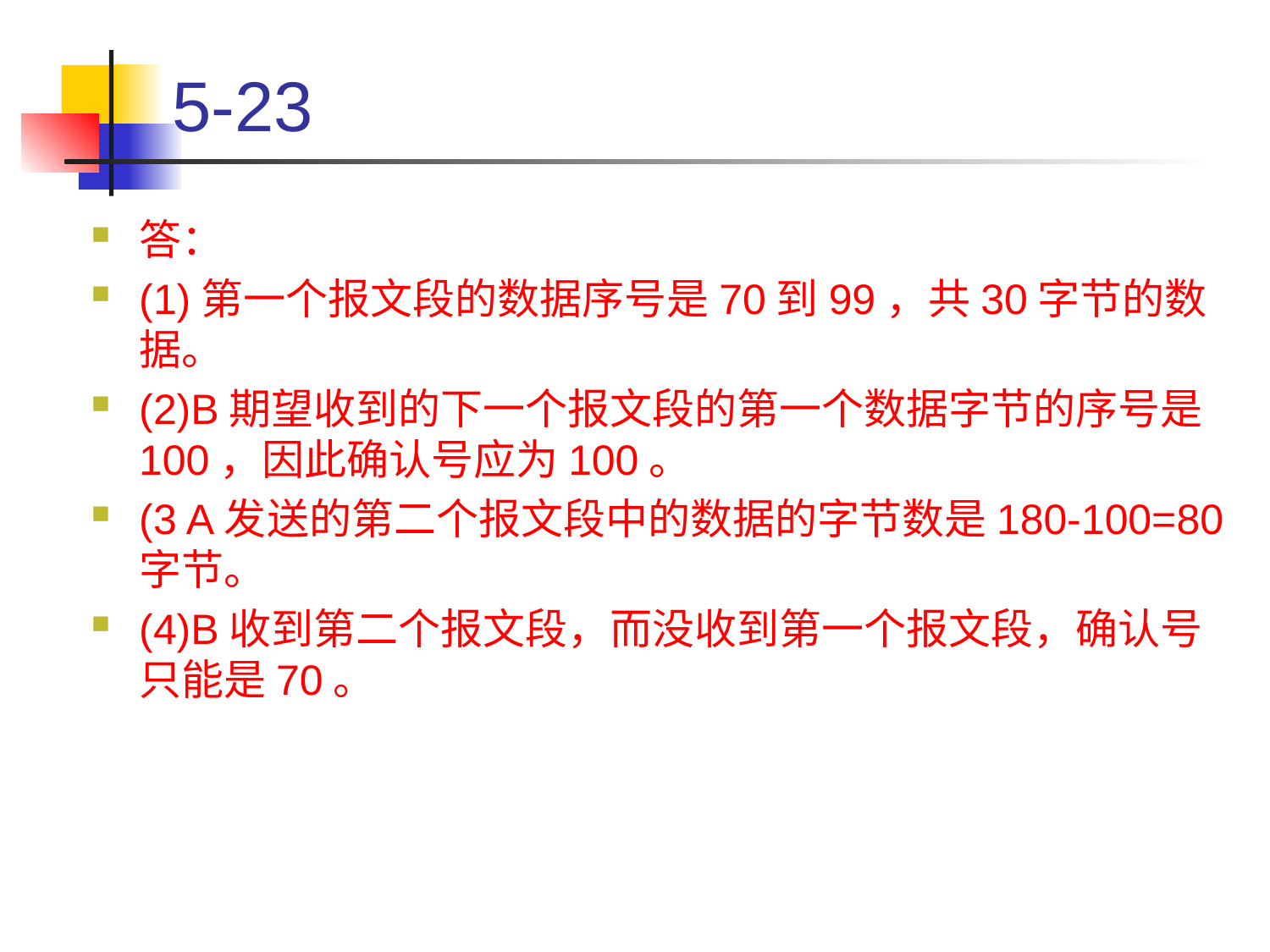

# 5-23
答：
(1)第一个报文段的数据序号是70到99，共30字节的数据。
(2)B期望收到的下一个报文段的第一个数据字节的序号是100，因此确认号应为100。
(3 A发送的第二个报文段中的数据的字节数是180-100=80字节。
(4)B收到第二个报文段，而没收到第一个报文段，确认号只能是70。